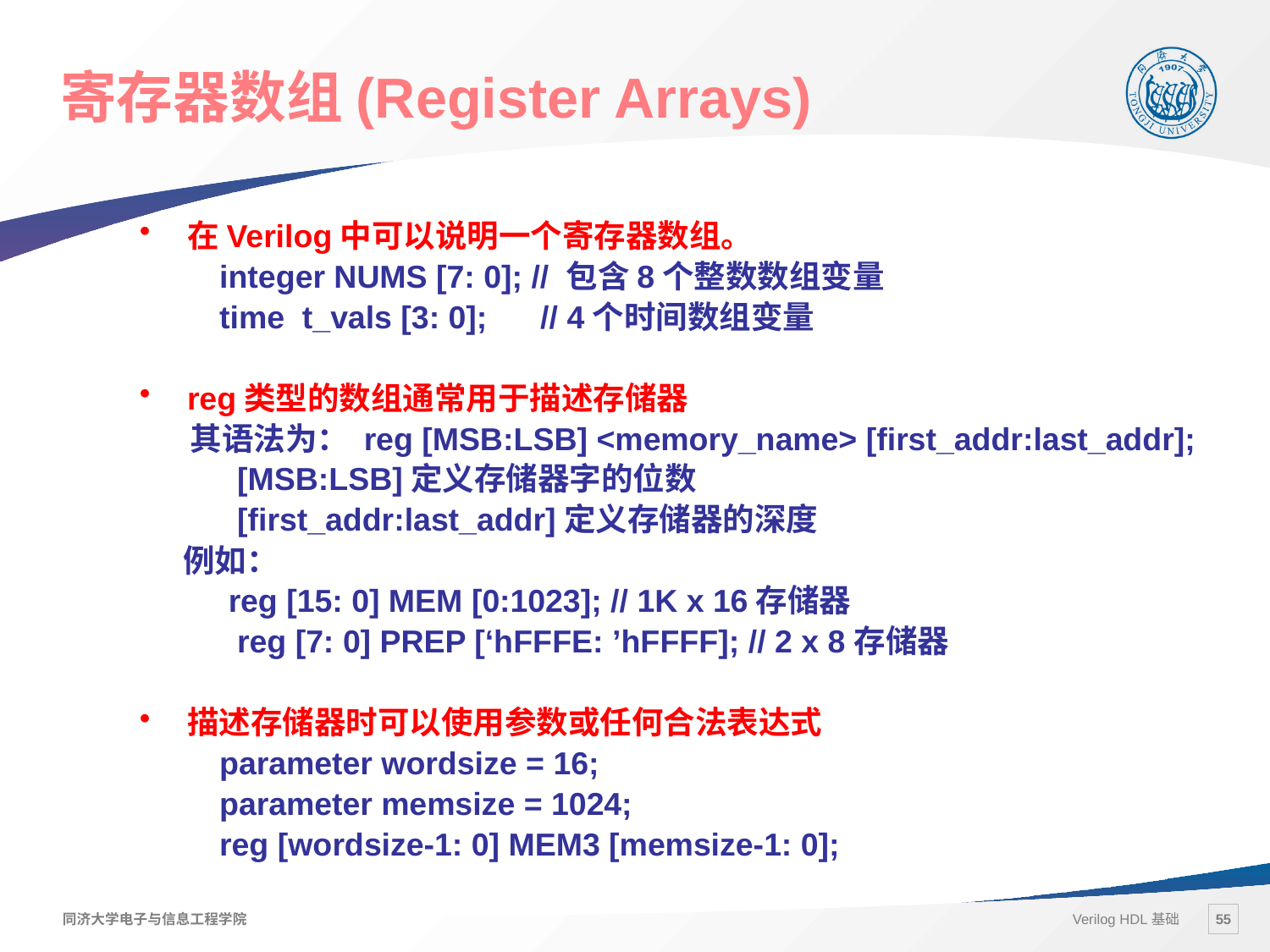

# 寄存器数组(Register Arrays)
在Verilog中可以说明一个寄存器数组。
         integer NUMS [7: 0]; // 包含8个整数数组变量
         time  t_vals [3: 0];      // 4个时间数组变量

reg类型的数组通常用于描述存储器
      其语法为： reg [MSB:LSB] <memory_name> [first_addr:last_addr];
           [MSB:LSB]定义存储器字的位数
           [first_addr:last_addr]定义存储器的深度
     例如：
          reg [15: 0] MEM [0:1023]; // 1K x 16存储器
           reg [7: 0] PREP [‘hFFFE: ’hFFFF]; // 2 x 8存储器

描述存储器时可以使用参数或任何合法表达式
         parameter wordsize = 16;
         parameter memsize = 1024;
         reg [wordsize-1: 0] MEM3 [memsize-1: 0];